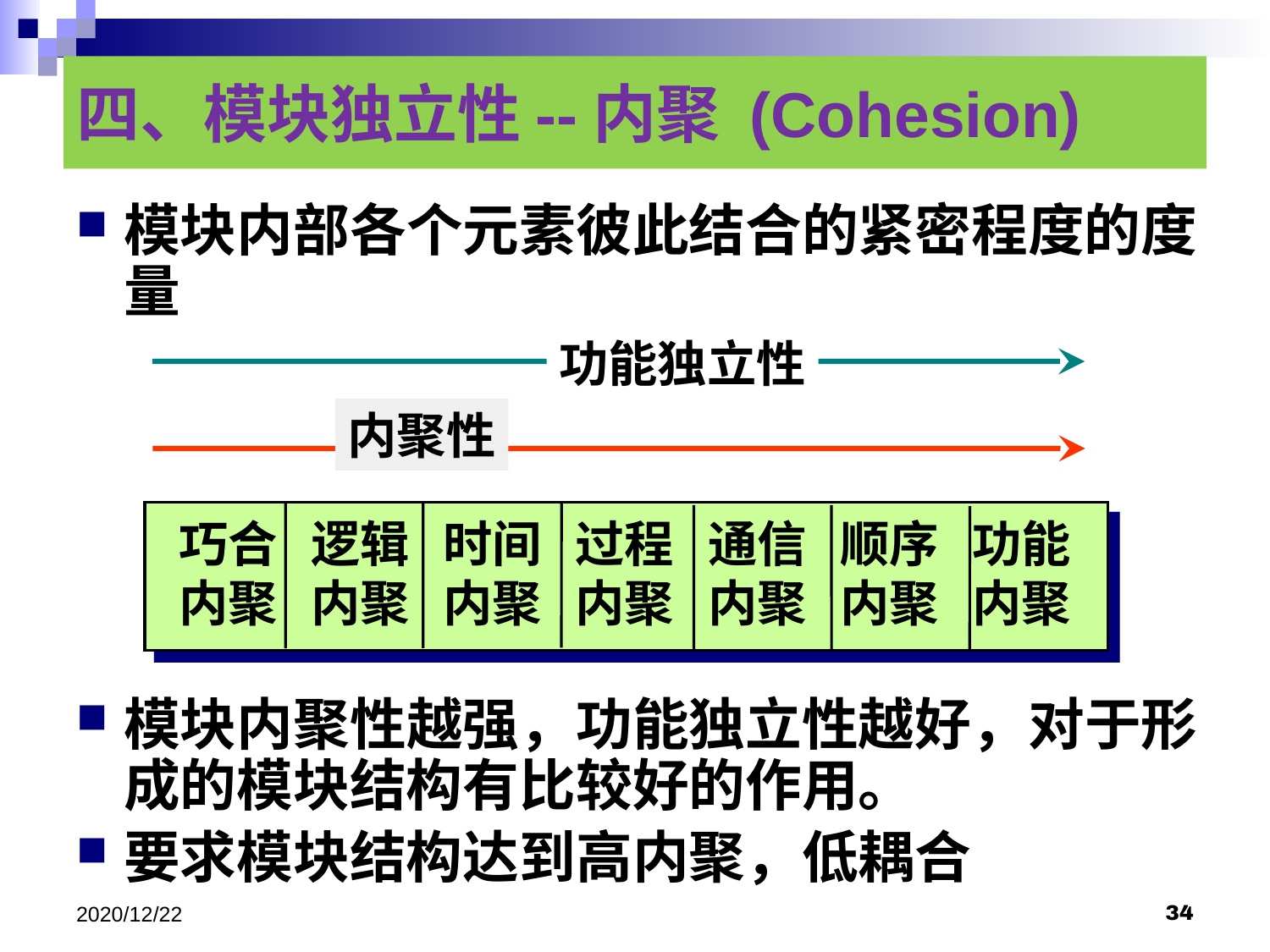

# 四、模块独立性--内聚 (Cohesion)
模块内部各个元素彼此结合的紧密程度的度量

模块内聚性越强，功能独立性越好，对于形成的模块结构有比较好的作用。
要求模块结构达到高内聚，低耦合
功能独立性

内聚性

巧合   逻辑   时间   过程   通信   顺序   功能
内聚   内聚   内聚   内聚   内聚   内聚   内聚
2020/12/22
34